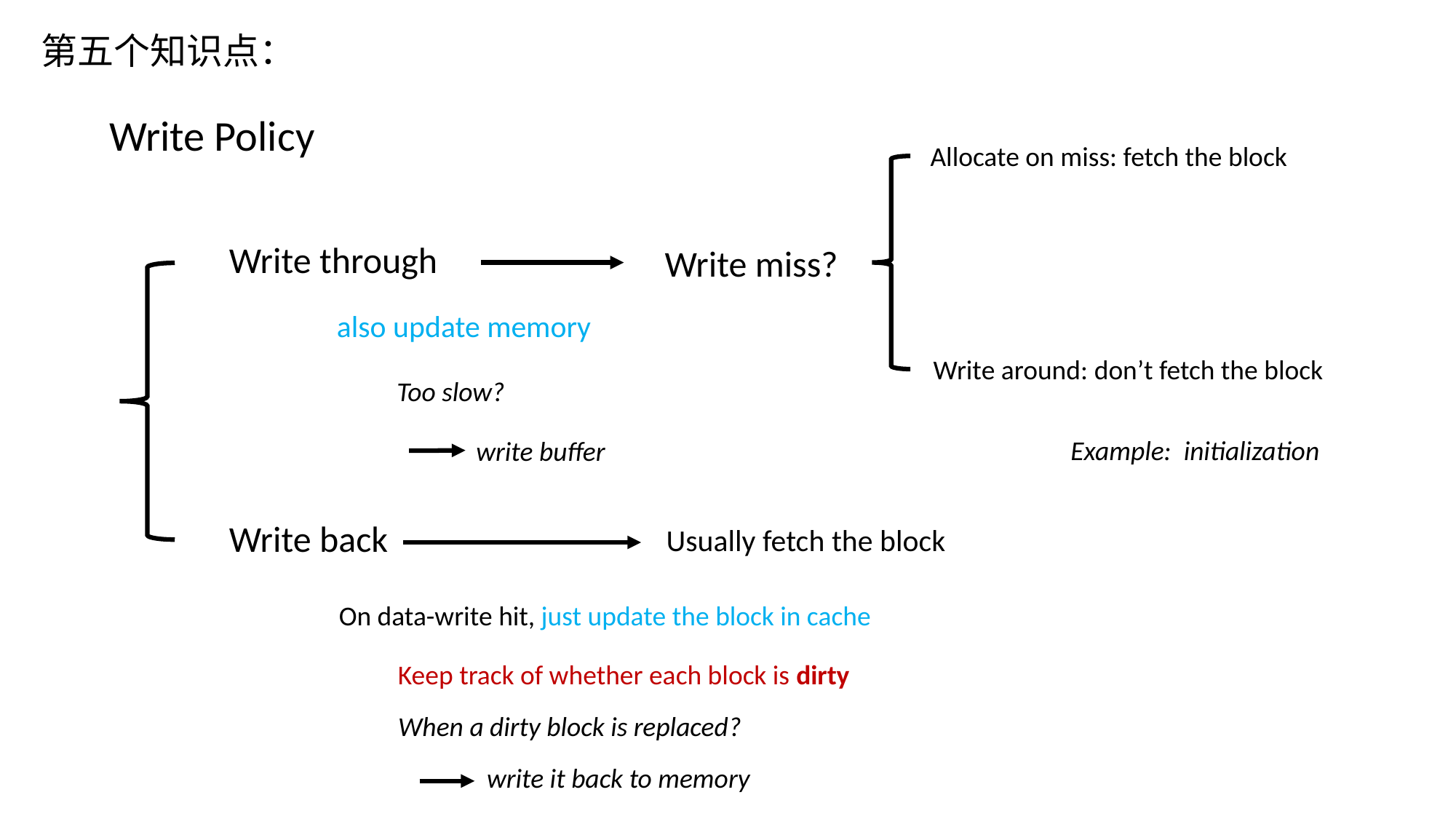

第五个知识点：
Write Policy
Allocate on miss: fetch the block

Write through
Write miss?

also update memory
Write around: don’t fetch the block
Too slow?
Example:  initialization
write buffer
Write back
Usually fetch the block
On data-write hit, just update the block in cache
Keep track of whether each block is dirty
When a dirty block is replaced?
write it back to memory